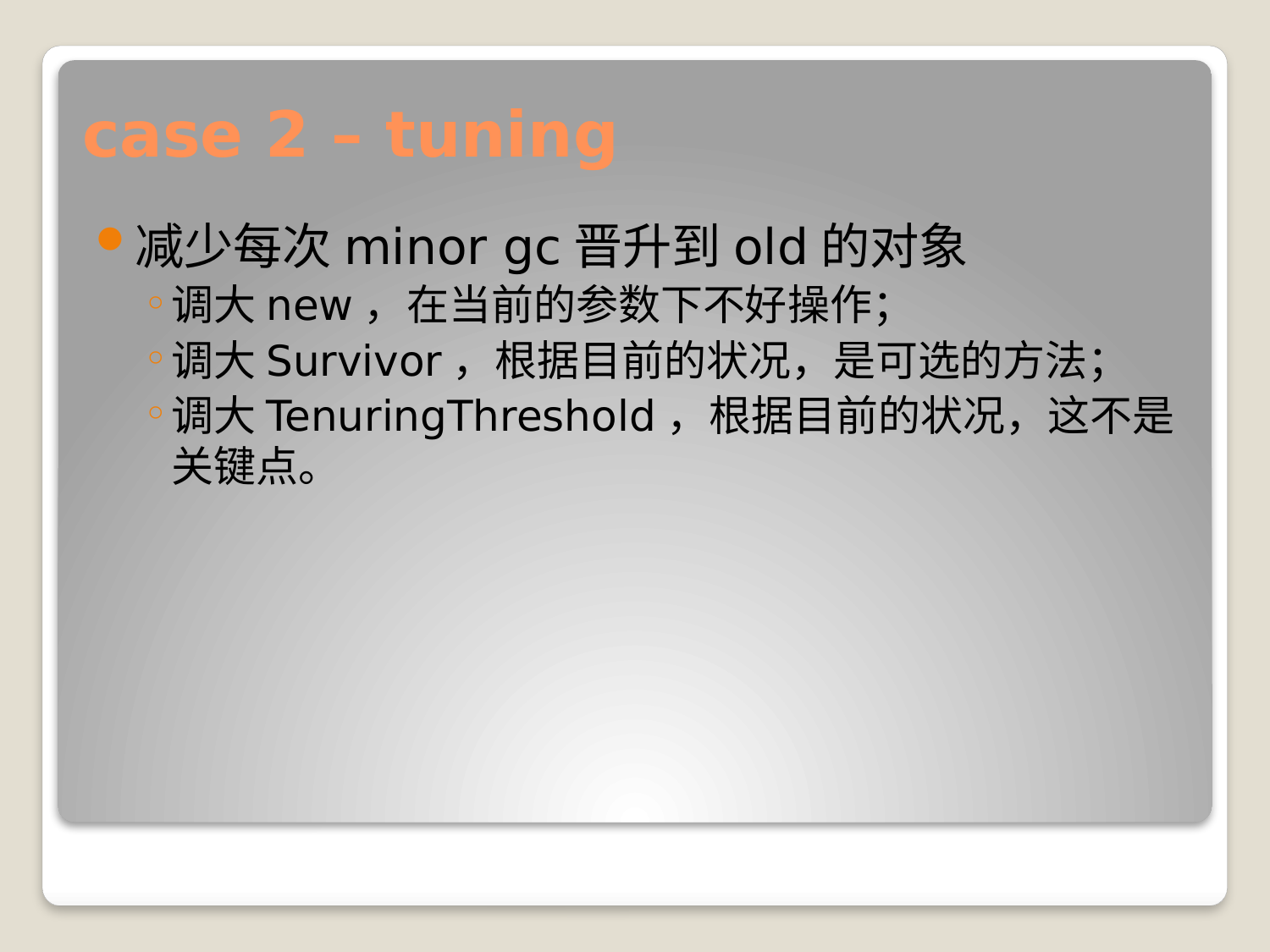

# case 2 – tuning
减少每次minor gc晋升到old的对象
调大new，在当前的参数下不好操作；
调大Survivor，根据目前的状况，是可选的方法；
调大TenuringThreshold，根据目前的状况，这不是关键点。